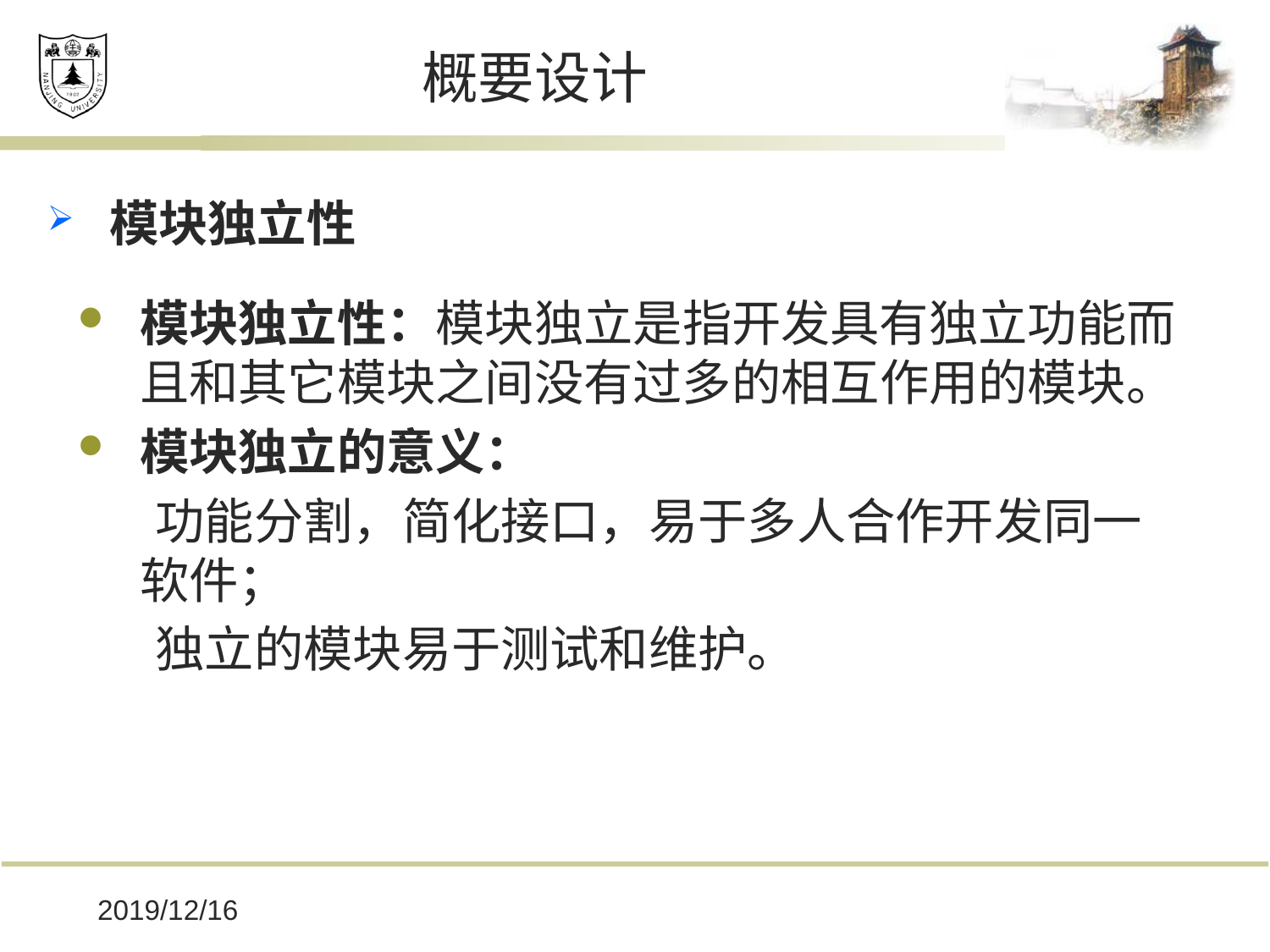

# 概要设计
模块独立性
模块独立性：模块独立是指开发具有独立功能而且和其它模块之间没有过多的相互作用的模块。
模块独立的意义：
      功能分割，简化接口，易于多人合作开发同一软件；
      独立的模块易于测试和维护。
2019/12/16